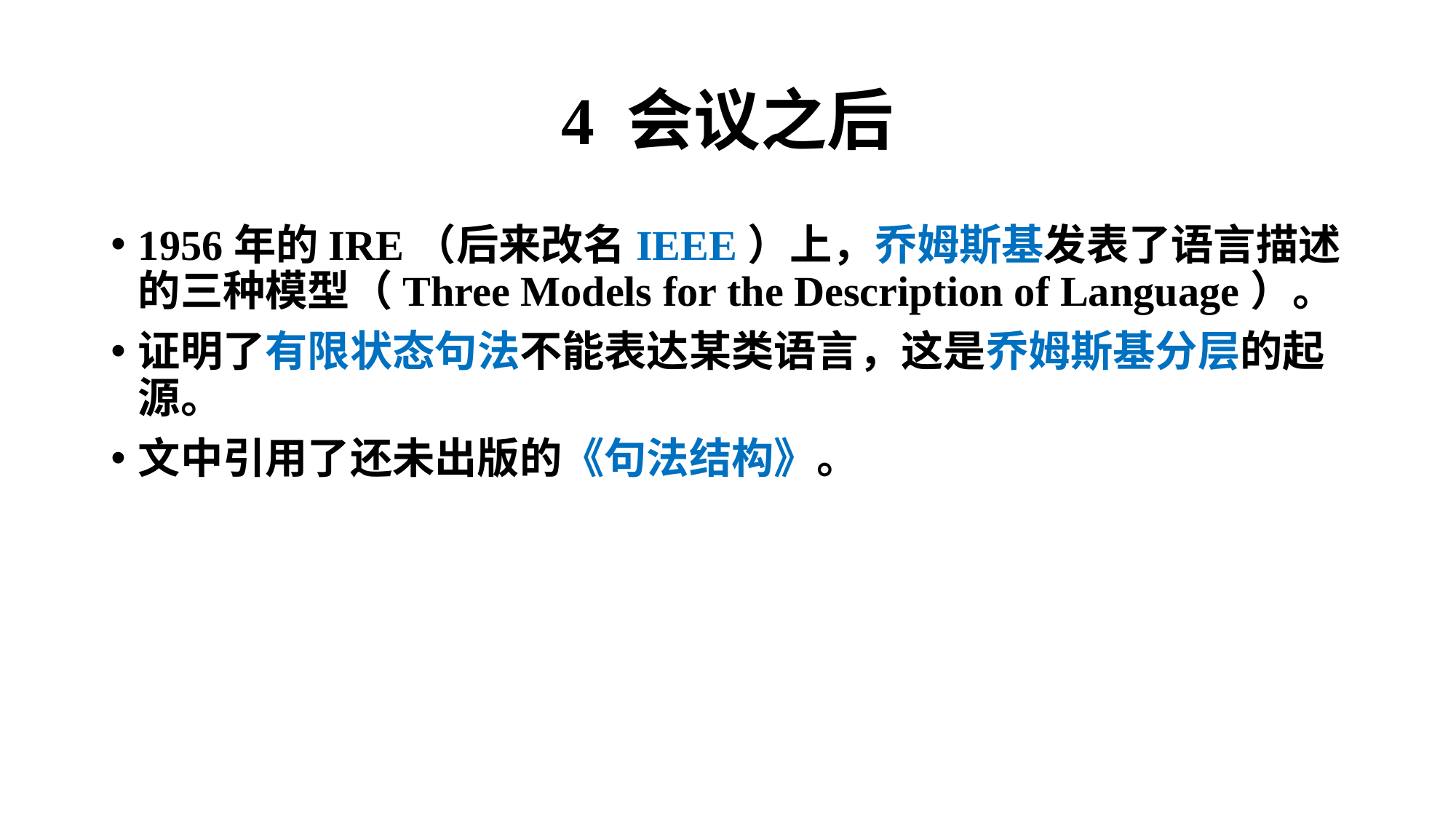

# 4 会议之后
1956年的IRE（后来改名IEEE）上，乔姆斯基发表了语言描述的三种模型（Three Models for the Description of Language）。
证明了有限状态句法不能表达某类语言，这是乔姆斯基分层的起源。
文中引用了还未出版的《句法结构》。